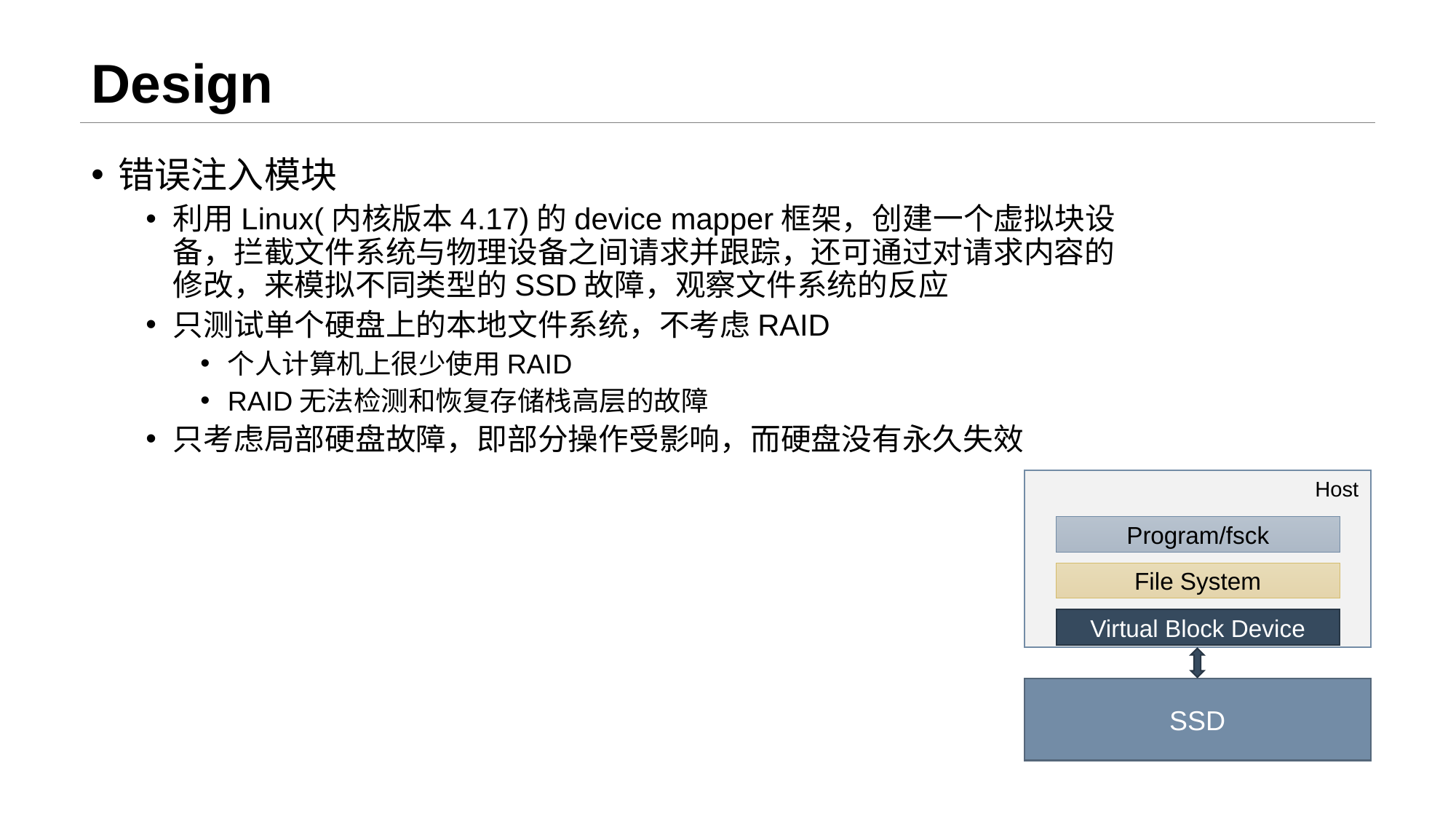

# Design
错误注入模块
利用Linux(内核版本4.17)的device mapper框架，创建一个虚拟块设备，拦截文件系统与物理设备之间请求并跟踪，还可通过对请求内容的修改，来模拟不同类型的SSD故障，观察文件系统的反应
只测试单个硬盘上的本地文件系统，不考虑RAID
个人计算机上很少使用RAID
RAID无法检测和恢复存储栈高层的故障
只考虑局部硬盘故障，即部分操作受影响，而硬盘没有永久失效

Host
Program/fsck
File System
Virtual Block Device

SSD